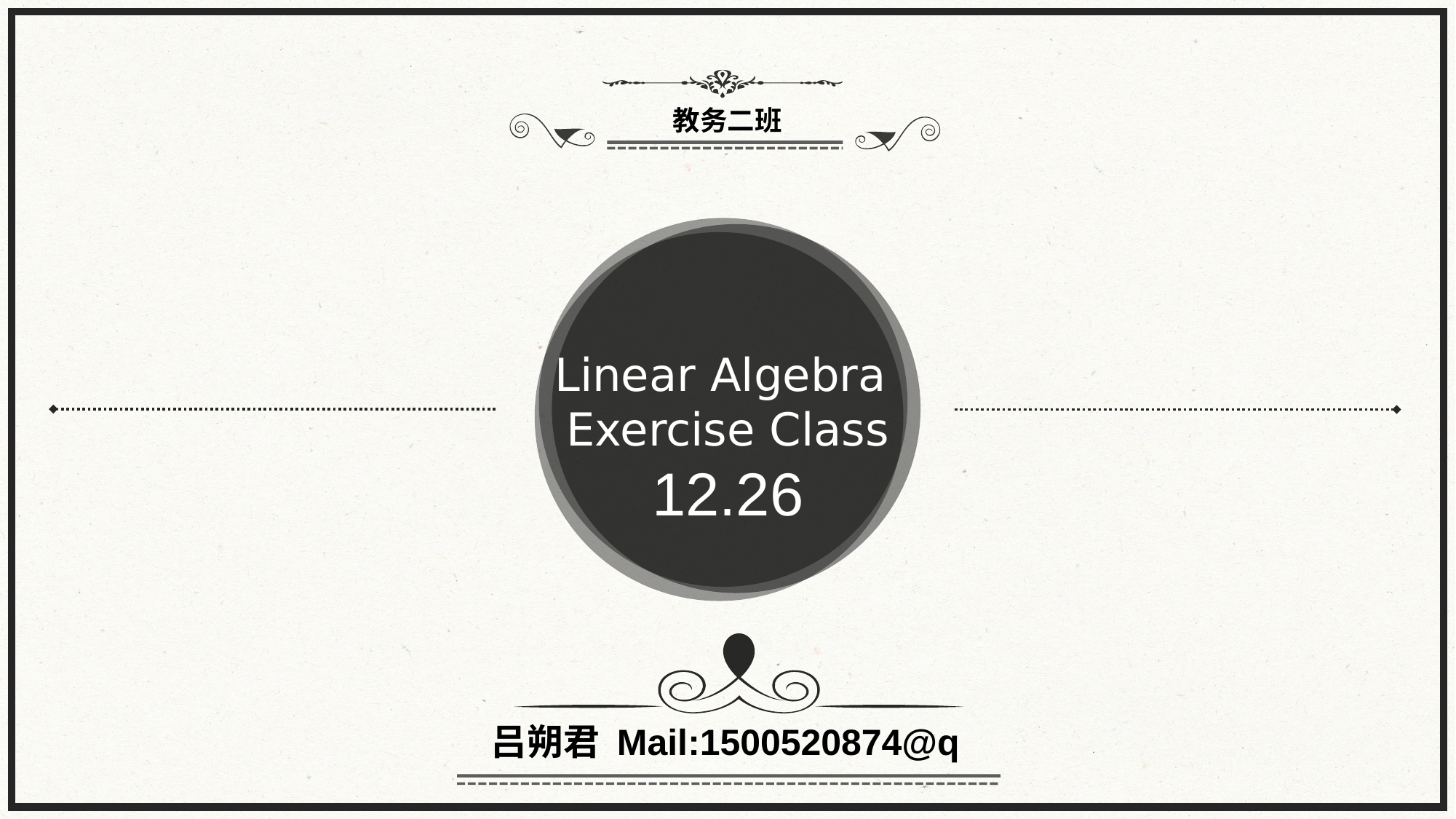

教务二班

Linear Algebra
Exercise Class
12.26

吕朔君 Mail:1500520874@q